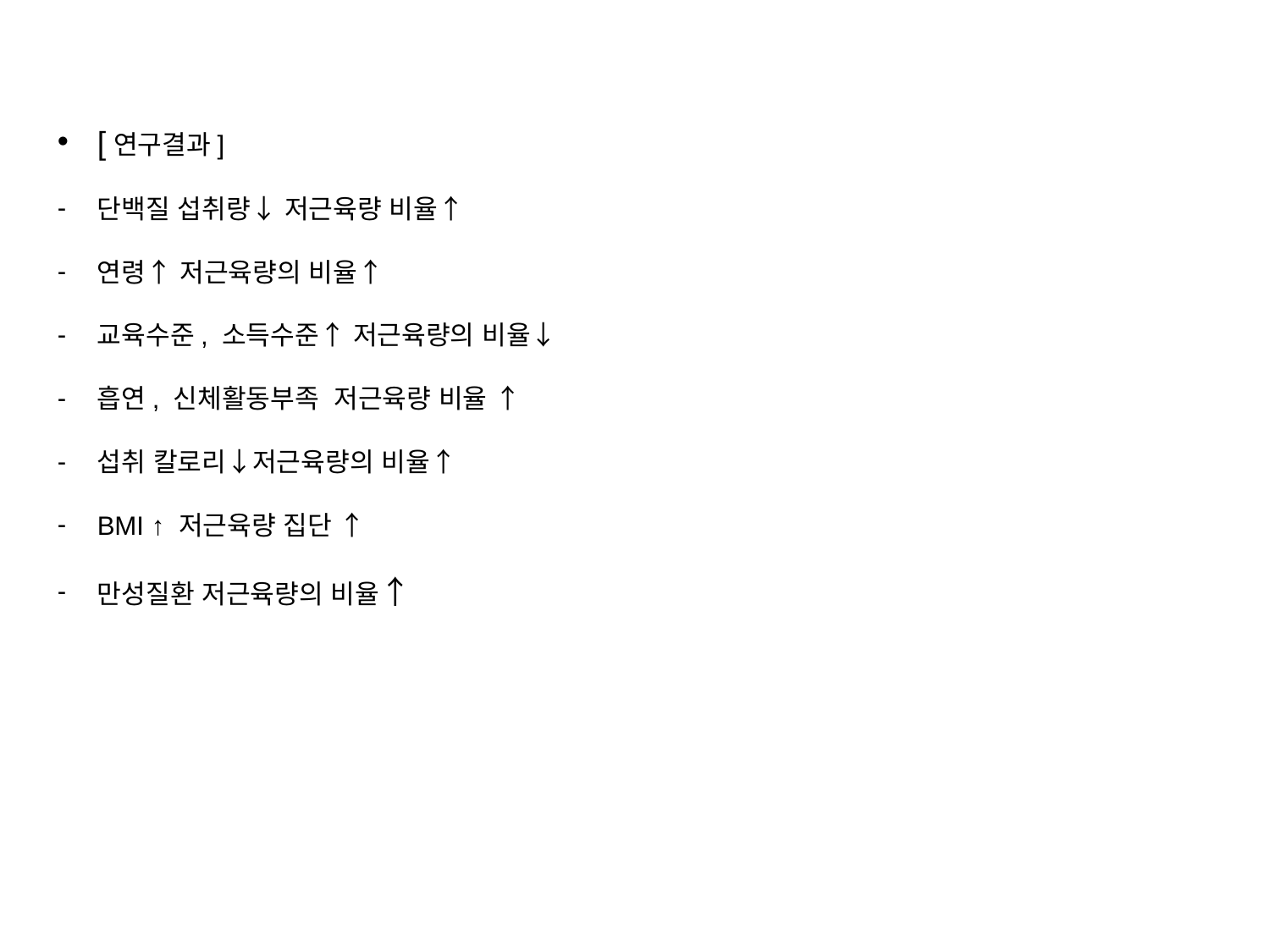

[연구결과]

단백질 섭취량↓ 저근육량 비율↑

연령↑ 저근육량의 비율↑

교육수준, 소득수준↑ 저근육량의 비율↓

흡연, 신체활동부족  저근육량 비율 ↑

섭취 칼로리↓저근육량의 비율↑

BMI ↑ 저근육량 집단 ↑

만성질환 저근육량의 비율↑